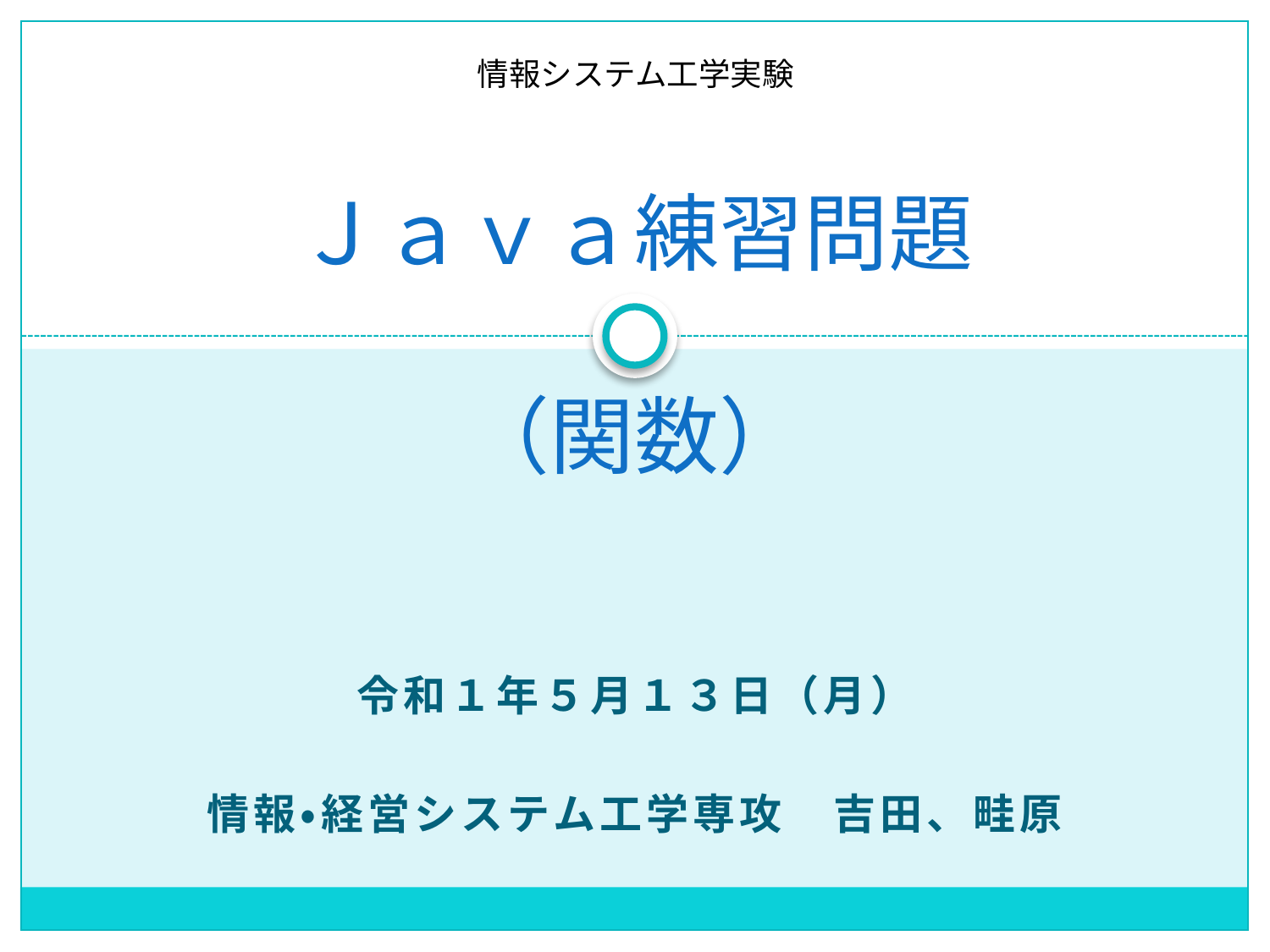

情報システム工学実験
# Ｊａｖａ練習問題 （関数）
令和１年５月１３日（月）

情報・経営システム工学専攻　吉田、畦原